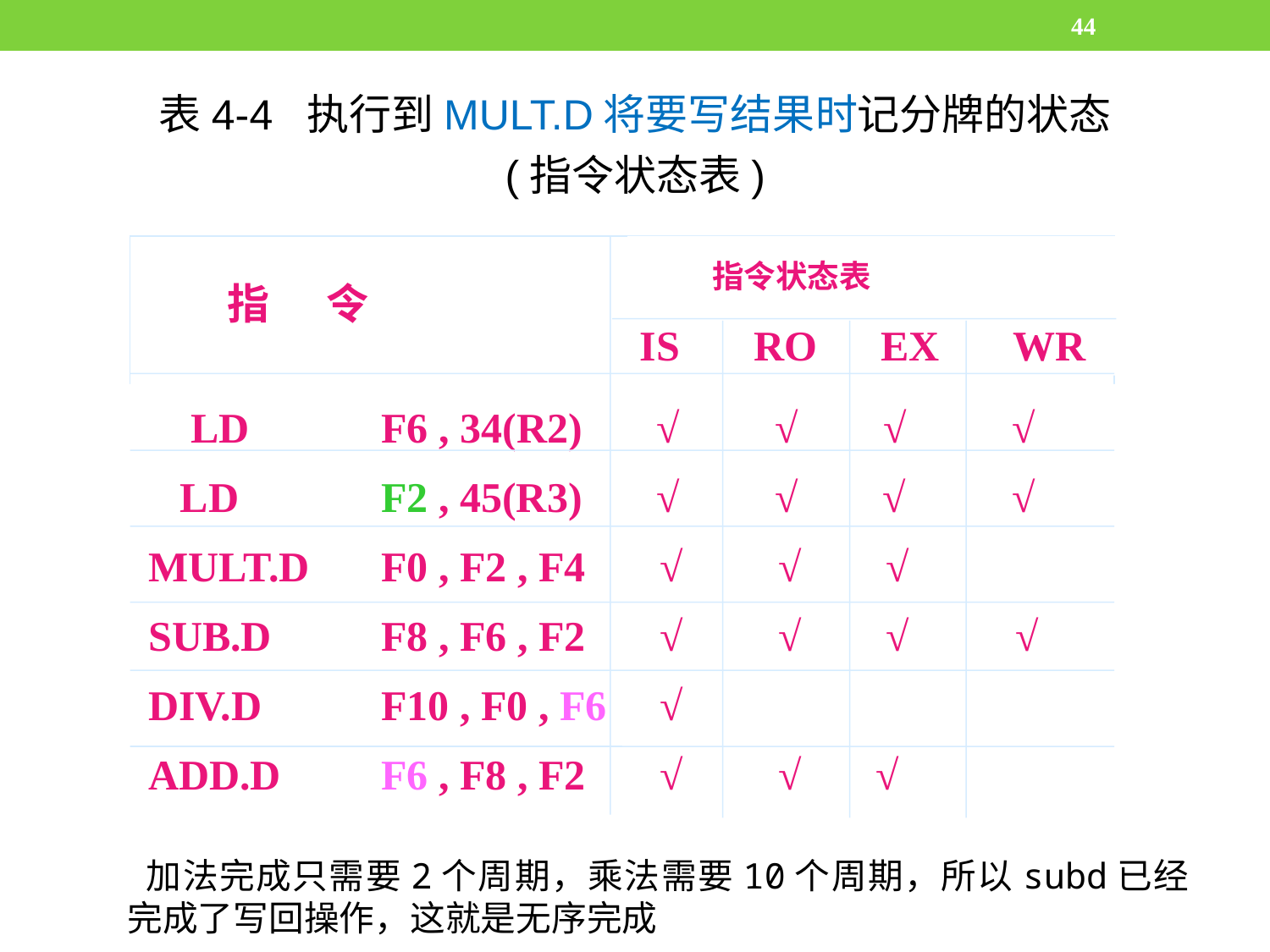

44
表4-4  执行到MULT.D将要写结果时记分牌的状态
(指令状态表)

         指令状态表
IS       RO      EX       WR
指      令

      LD	            F6 , 34(R2)       √         √        √          √
     LD	            F2 , 45(R3)       √         √        √          √
  MULT.D	F0 , F2 , F4       √         √        √
  SUB.D	F8 , F6 , F2       √         √        √          √
  DIV.D	F10 , F0 , F6     √
  ADD.D	F6 , F8 , F2       √         √       √

 加法完成只需要2个周期，乘法需要10个周期，所以subd已经完成了写回操作，这就是无序完成